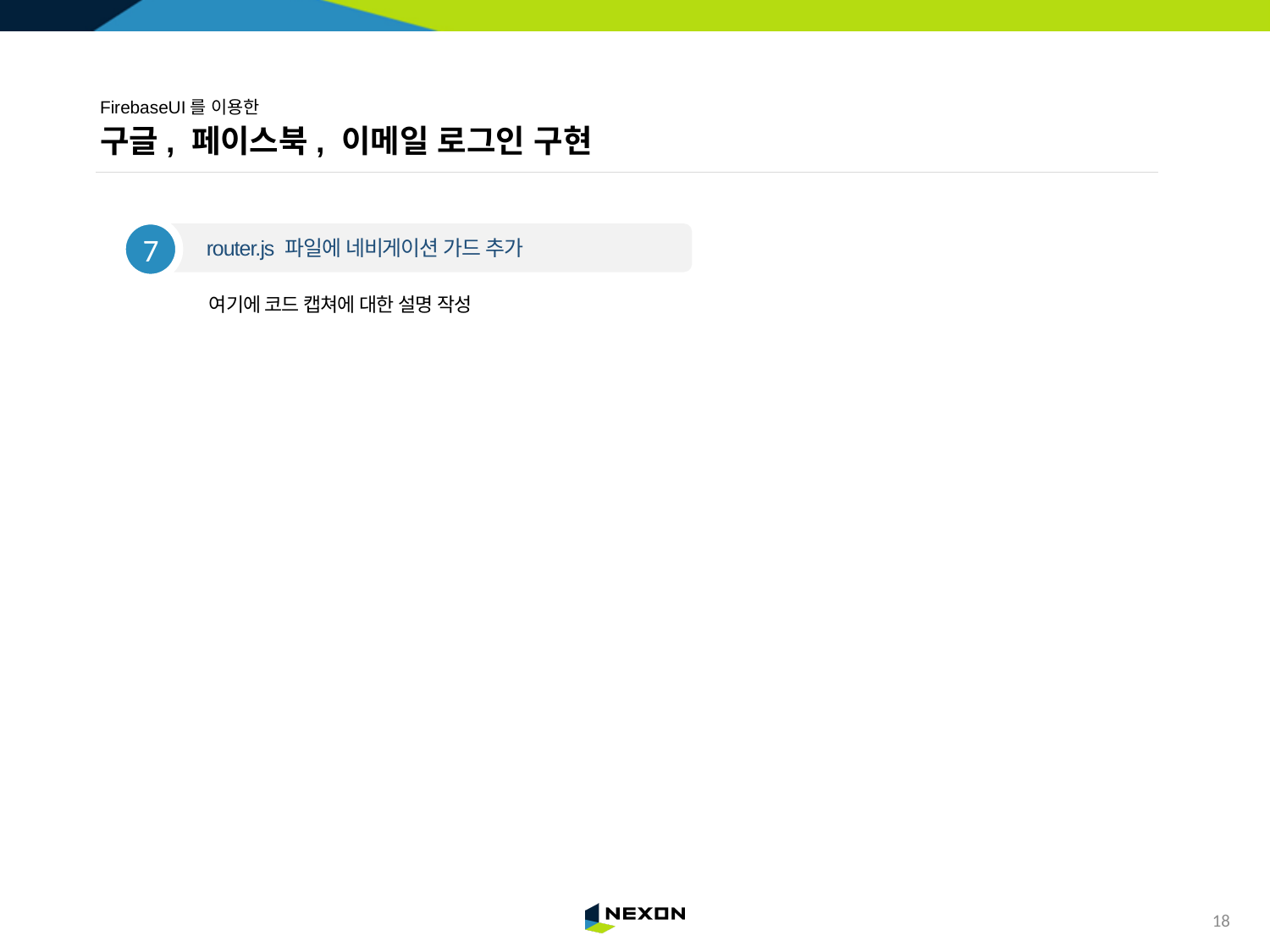

# FirebaseUI를 이용한 구글, 페이스북, 이메일 로그인 구현
7
router.js 파일에 네비게이션 가드 추가
여기에 코드 캡쳐에 대한 설명 작성
18